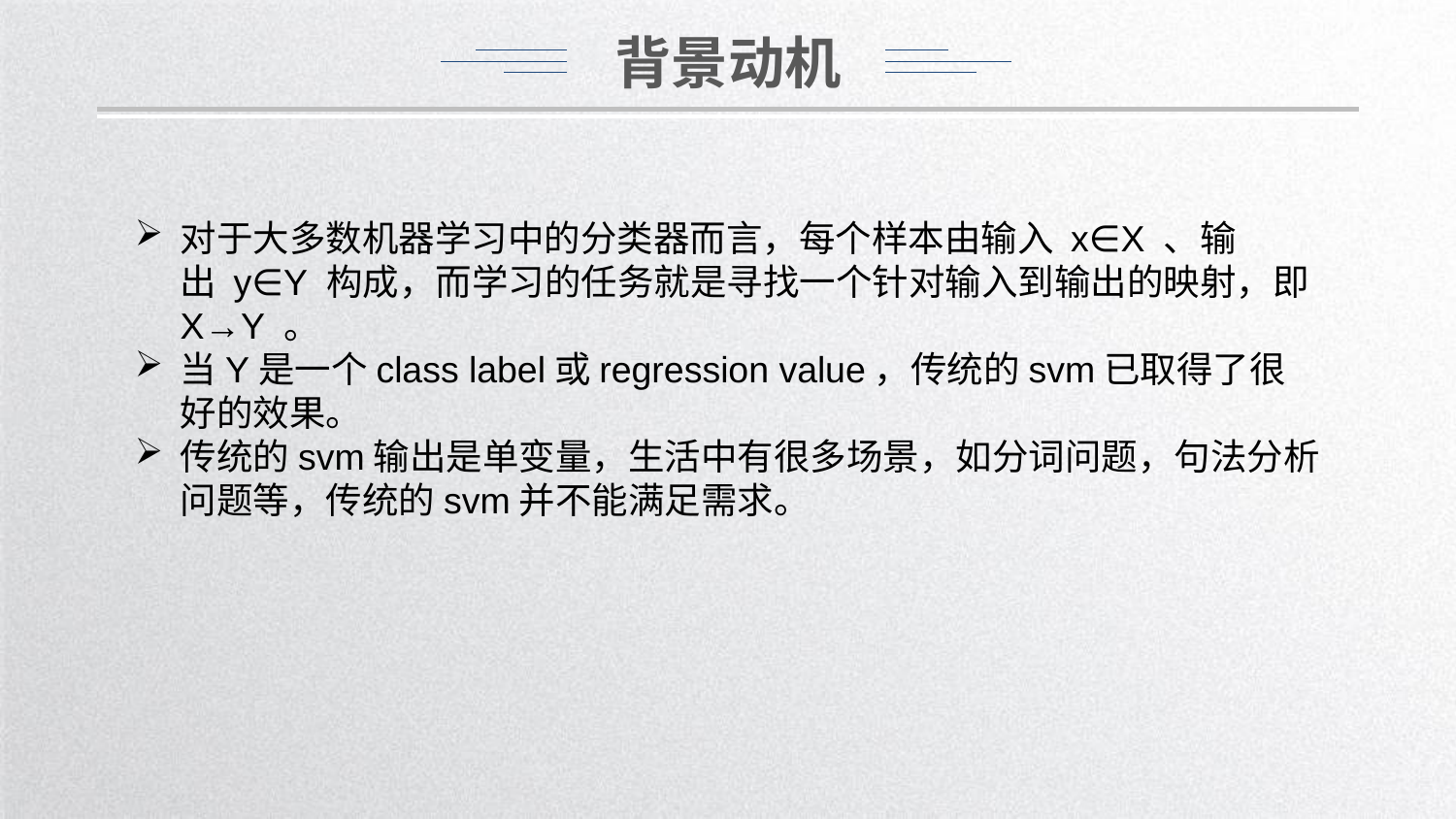

背景动机

对于大多数机器学习中的分类器而言，每个样本由输入 x∈X 、输出 y∈Y 构成，而学习的任务就是寻找一个针对输入到输出的映射，即 X→Y 。
当Y是一个class label或regression value，传统的svm已取得了很好的效果。
传统的svm输出是单变量，生活中有很多场景，如分词问题，句法分析问题等，传统的svm并不能满足需求。